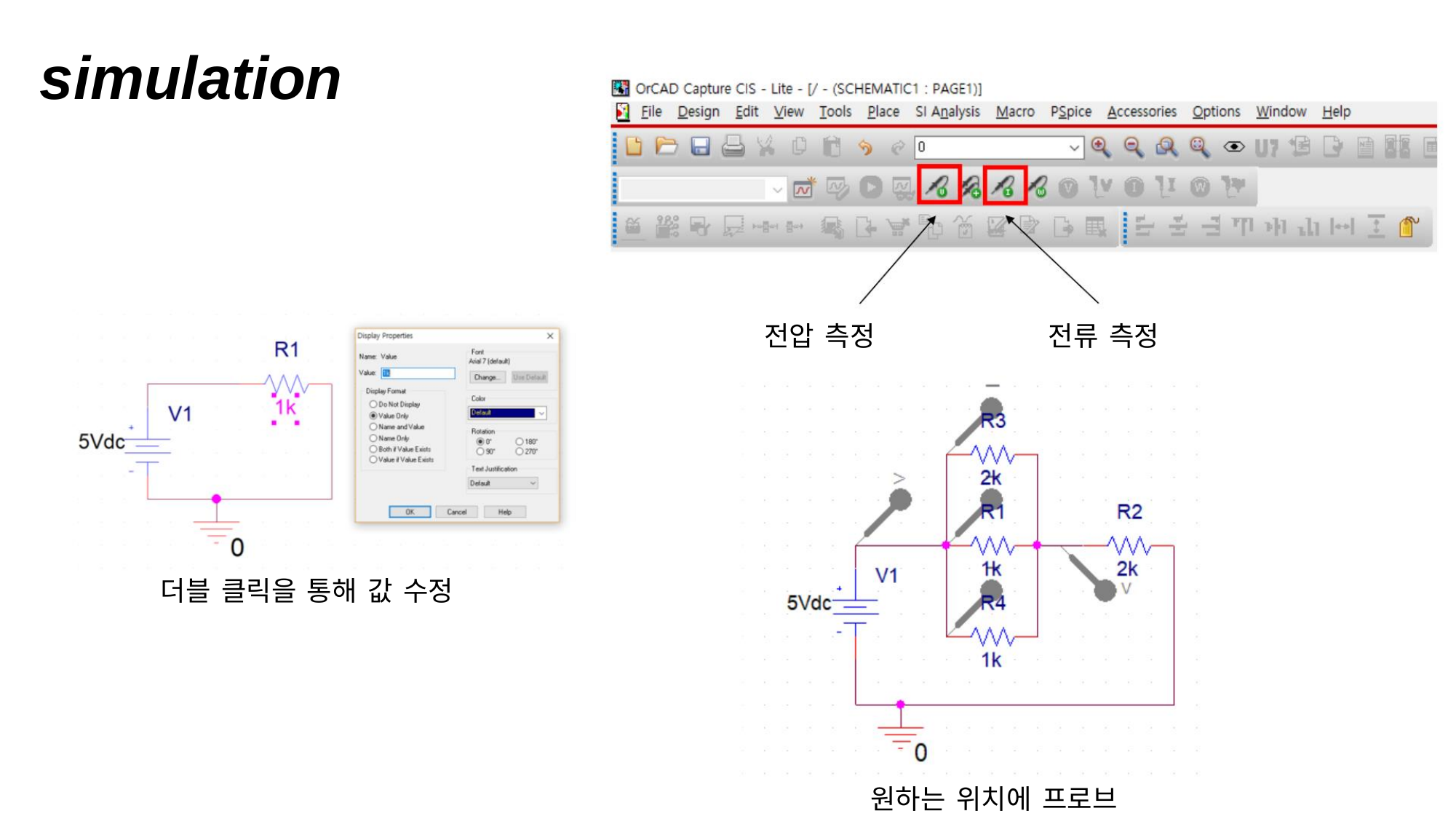

simulation
전압 측정
전류 측정
더블 클릭을 통해 값 수정
원하는 위치에 프로브